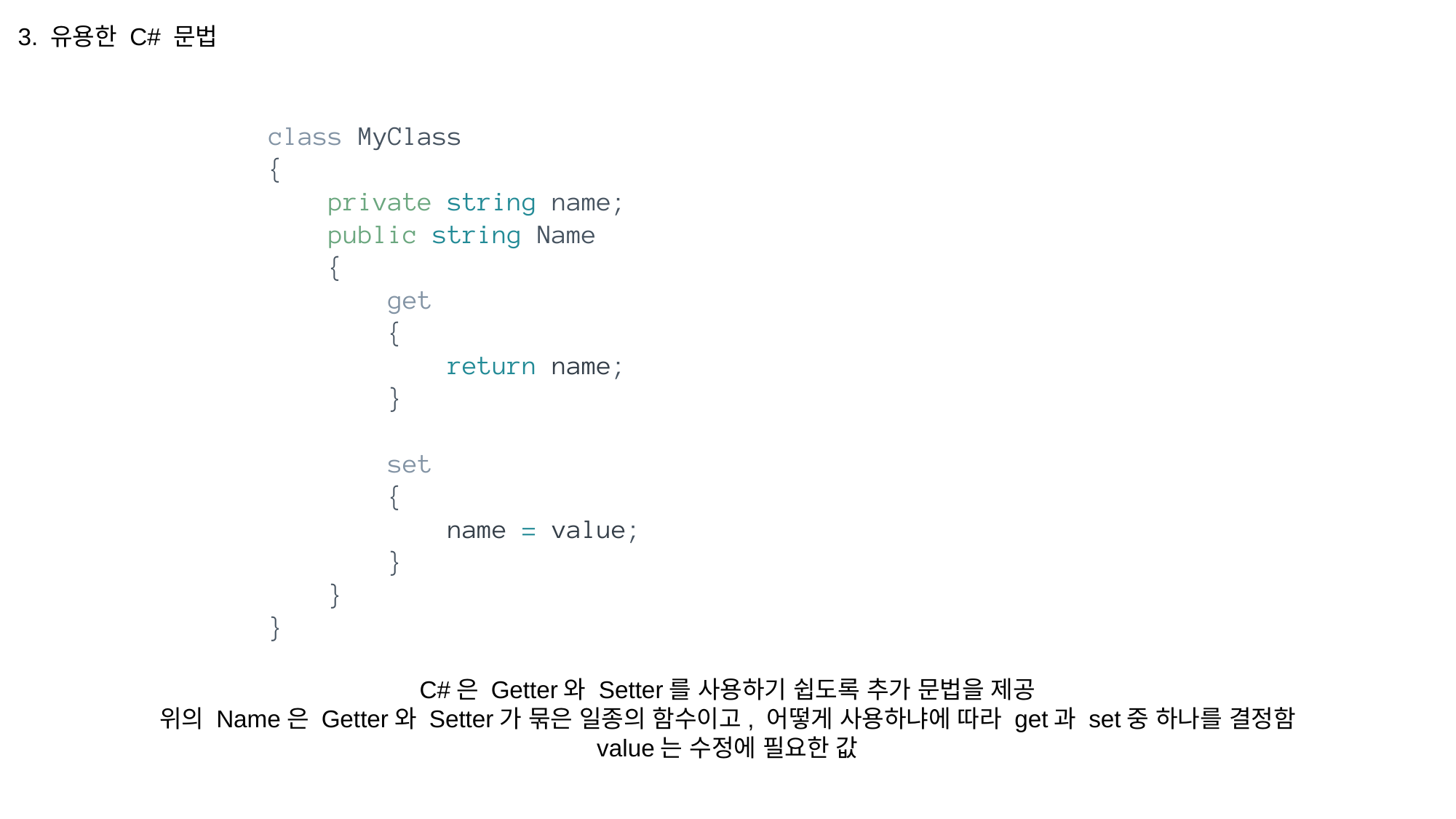

3. 유용한 C# 문법
class MyClass
{
    private string name;
    public string Name
    {
        get
        {
            return name;
        }
        set
        {
            name = value;
        }
    }
}
C#은 Getter와 Setter를 사용하기 쉽도록 추가 문법을 제공
위의 Name은 Getter와 Setter가 묶은 일종의 함수이고, 어떻게 사용하냐에 따라 get과 set중 하나를 결정함
value는 수정에 필요한 값